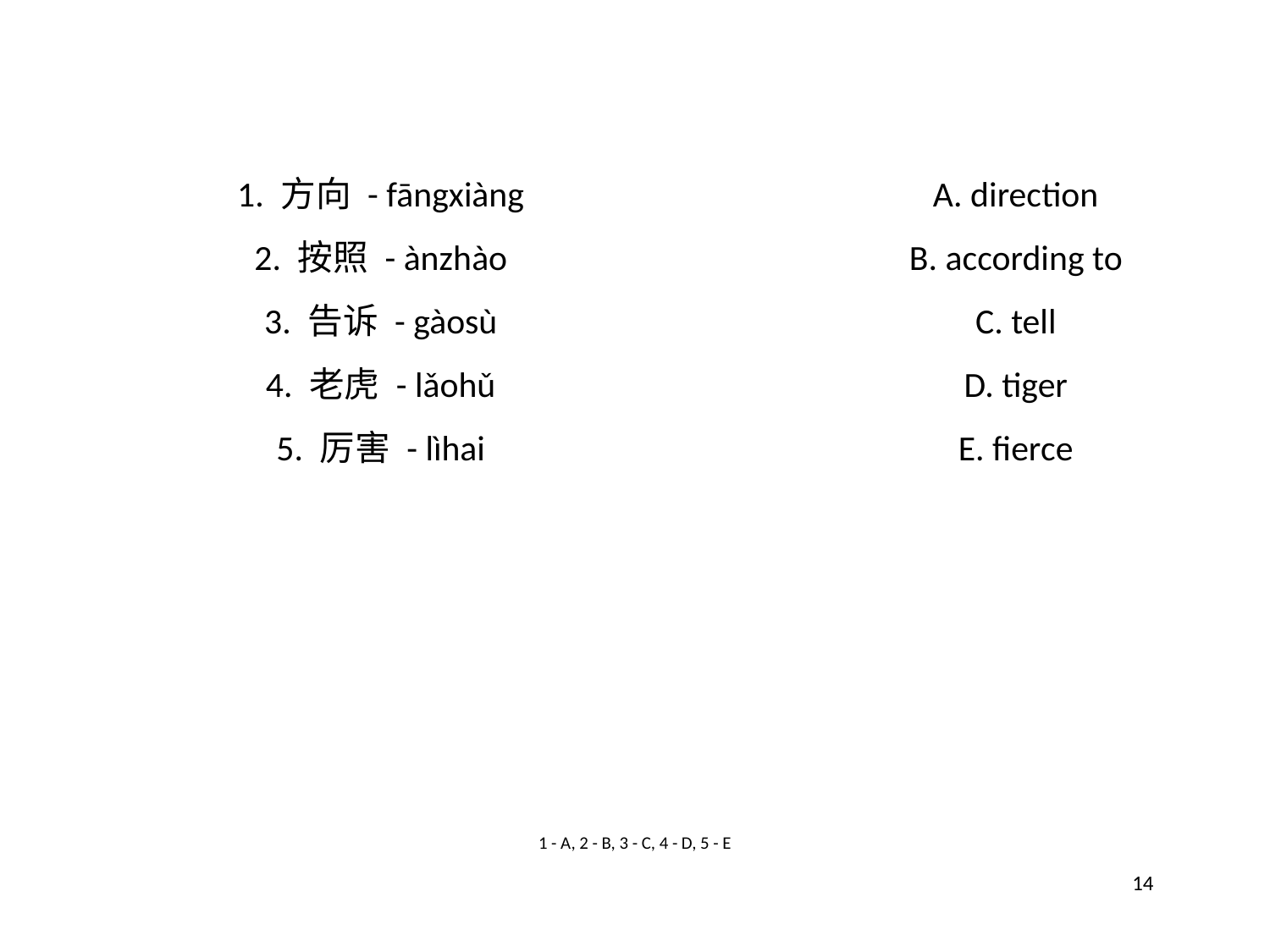

1. 方向 - fāngxiàng

A. direction

2. 按照 - ànzhào

B. according to

3. 告诉 - gàosù

C. tell

4. 老虎 - lǎohǔ

D. tiger

5. 厉害 - lìhai

E. fierce
1 - A, 2 - B, 3 - C, 4 - D, 5 - E

14